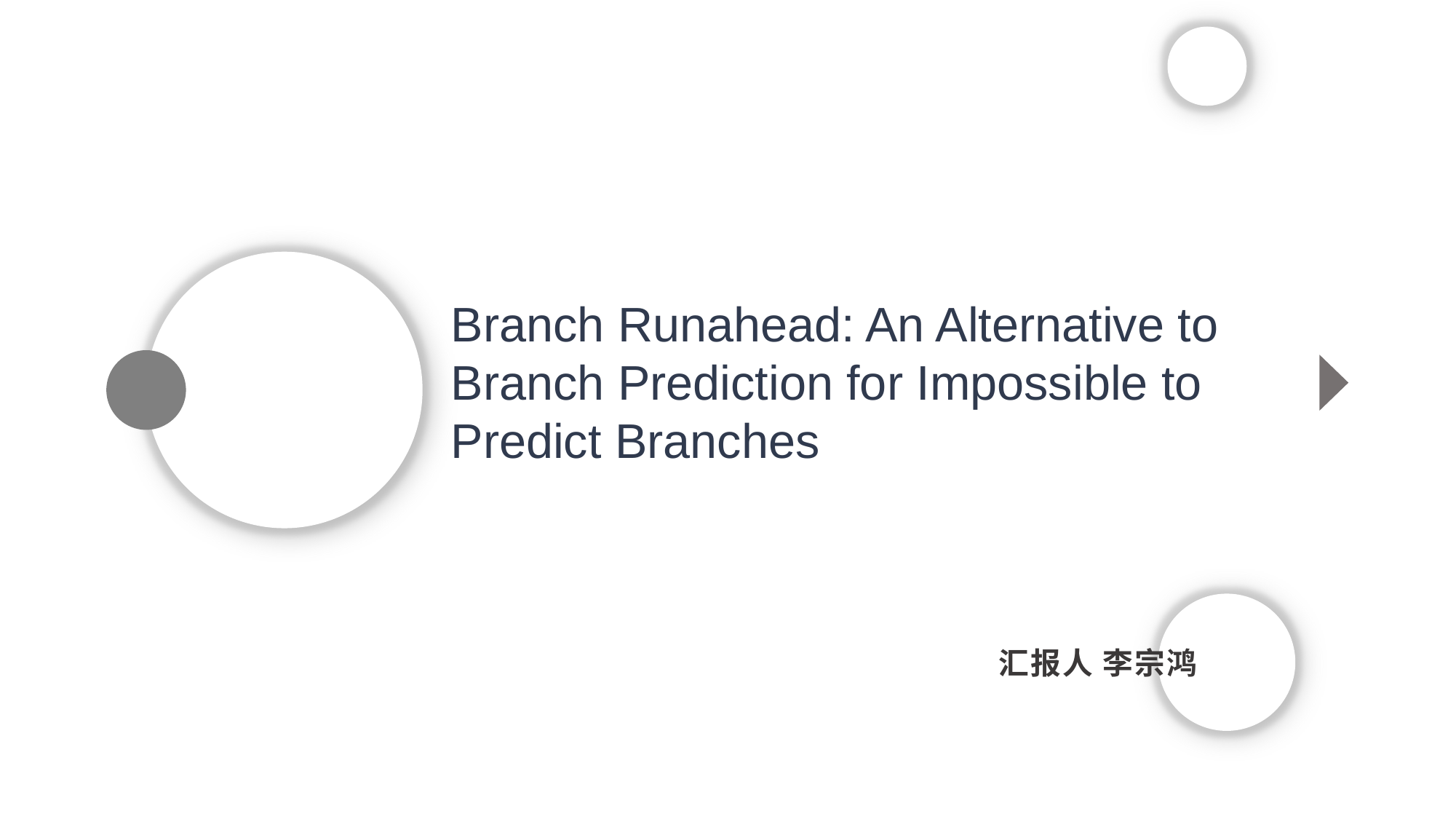

Branch Runahead: An Alternative to Branch Prediction for Impossible to Predict Branches

汇报人 李宗鸿